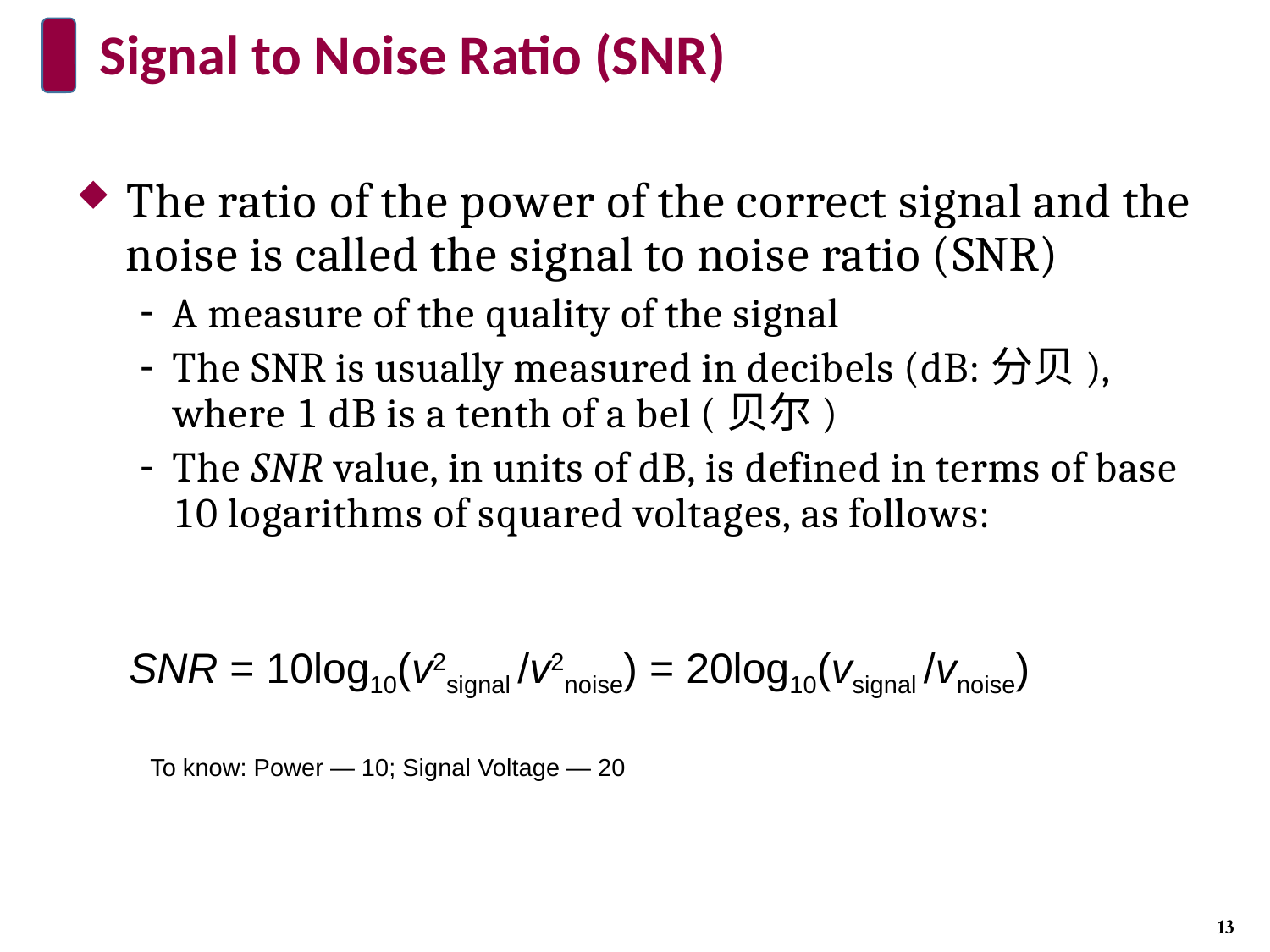

# Signal to Noise Ratio (SNR)
The ratio of the power of the correct signal and the noise is called the signal to noise ratio (SNR)
A measure of the quality of the signal
The SNR is usually measured in decibels (dB:分贝), where 1 dB is a tenth of a bel (贝尔)
The SNR value, in units of dB, is defined in terms of base 10 logarithms of squared voltages, as follows:

SNR = 10log10(v2signal /v2noise) = 20log10(vsignal /vnoise)
To know: Power — 10; Signal Voltage — 20
13